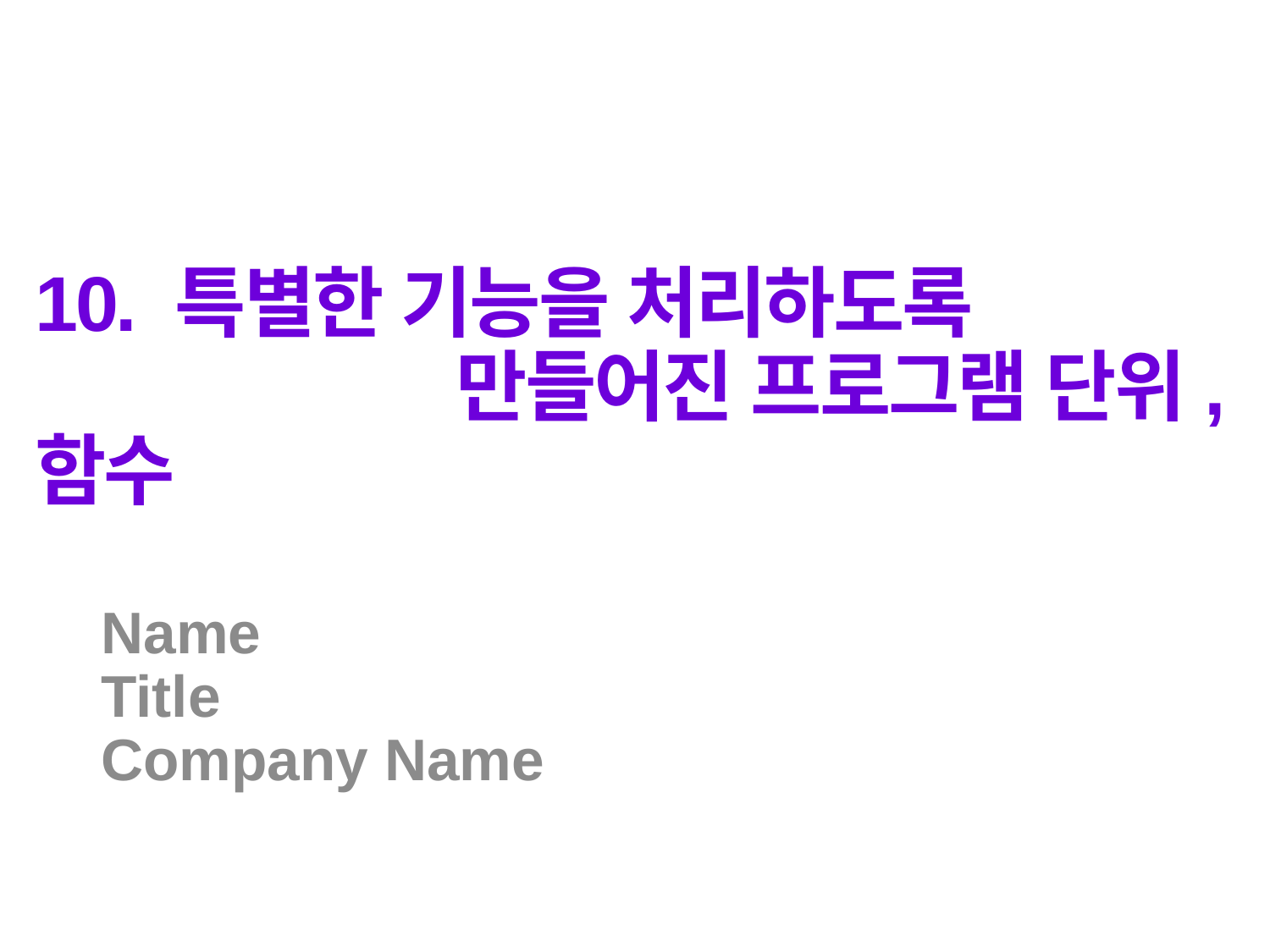

# 10. 특별한 기능을 처리하도록 만들어진 프로그램 단위, 함수
Name
Title
Company Name